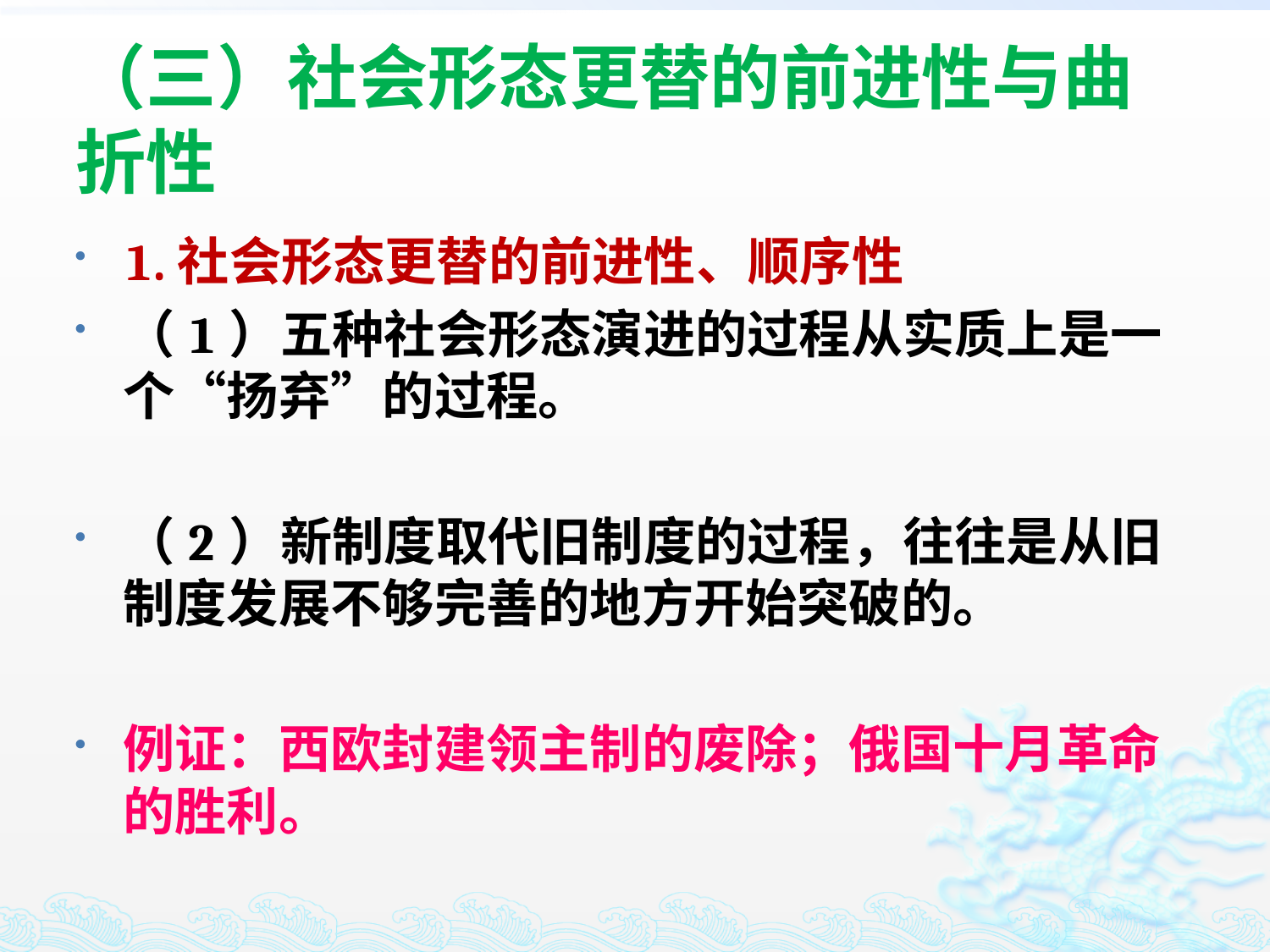

# （三）社会形态更替的前进性与曲折性
1.社会形态更替的前进性、顺序性
（1）五种社会形态演进的过程从实质上是一个“扬弃”的过程。

（2）新制度取代旧制度的过程，往往是从旧制度发展不够完善的地方开始突破的。

例证：西欧封建领主制的废除；俄国十月革命的胜利。